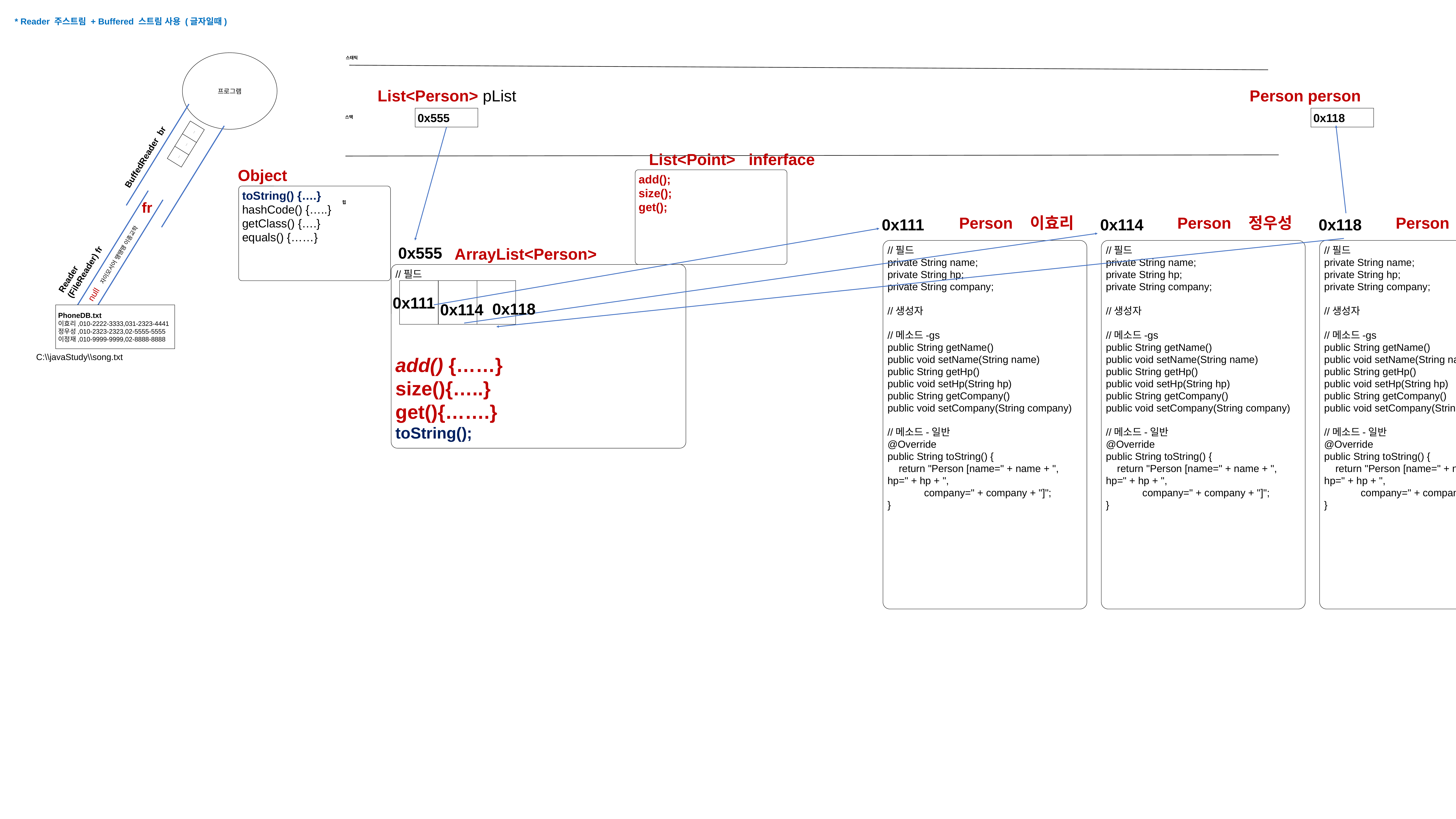

* Reader 주스트림 + Buffered 스트림 사용 (글자일때)

프로그램
스태틱
| Person |
| --- |
| //필드 private String name; private String hp; private String company; //생성자 public Person() { } public Person(String name, String hp, String company) { this.name = name; this.hp = hp; this.company = company; } //메소드-gs public String getName() public void setName(String name) public String getHp() public void setHp(String hp) public String getCompany() public void setCompany(String company) //메소드-일반 @Override public String toString() { return "Person [name=" + name + ", hp=" + hp + ", company=" + company + "]"; } |
…
…
…
fr
Reader
(FileReader) fr
  null   자이모서어 땡땡땡 이종교학
BuffedReader  br
List<Person> pList
Person person
0x555
0x118
스택
List<Point>   inferface
Object
add();
size();
get();
toString() {….}
hashCode() {…..}
getClass() {….}
equals() {……}
힙
Person   이효리
Person   정우성
Person   황일영
0x111
0x114
0x118
//필드
private String name;
private String hp;
private String company;

//생성자

//메소드-gs
public String getName()
public void setName(String name)
public String getHp()
public void setHp(String hp)
public String getCompany()
public void setCompany(String company)

//메소드-일반
@Override
public String toString() {
    return "Person [name=" + name + ", hp=" + hp + ",
             company=" + company + "]";
}
//필드
private String name;
private String hp;
private String company;

//생성자

//메소드-gs
public String getName()
public void setName(String name)
public String getHp()
public void setHp(String hp)
public String getCompany()
public void setCompany(String company)

//메소드-일반
@Override
public String toString() {
    return "Person [name=" + name + ", hp=" + hp + ",
             company=" + company + "]";
}
//필드
private String name;
private String hp;
private String company;

//생성자

//메소드-gs
public String getName()
public void setName(String name)
public String getHp()
public void setHp(String hp)
public String getCompany()
public void setCompany(String company)

//메소드-일반
@Override
public String toString() {
    return "Person [name=" + name + ", hp=" + hp + ",
             company=" + company + "]";
}
0x555
ArrayList<Person>
//필드

add() {……}
size(){…..}
get(){…….}
toString();

0x111
0x118
0x114
PhoneDB.txt
이효리,010-2222-3333,031-2323-4441
정우성,010-2323-2323,02-5555-5555
이정재,010-9999-9999,02-8888-8888
C:\\javaStudy\\song.txt